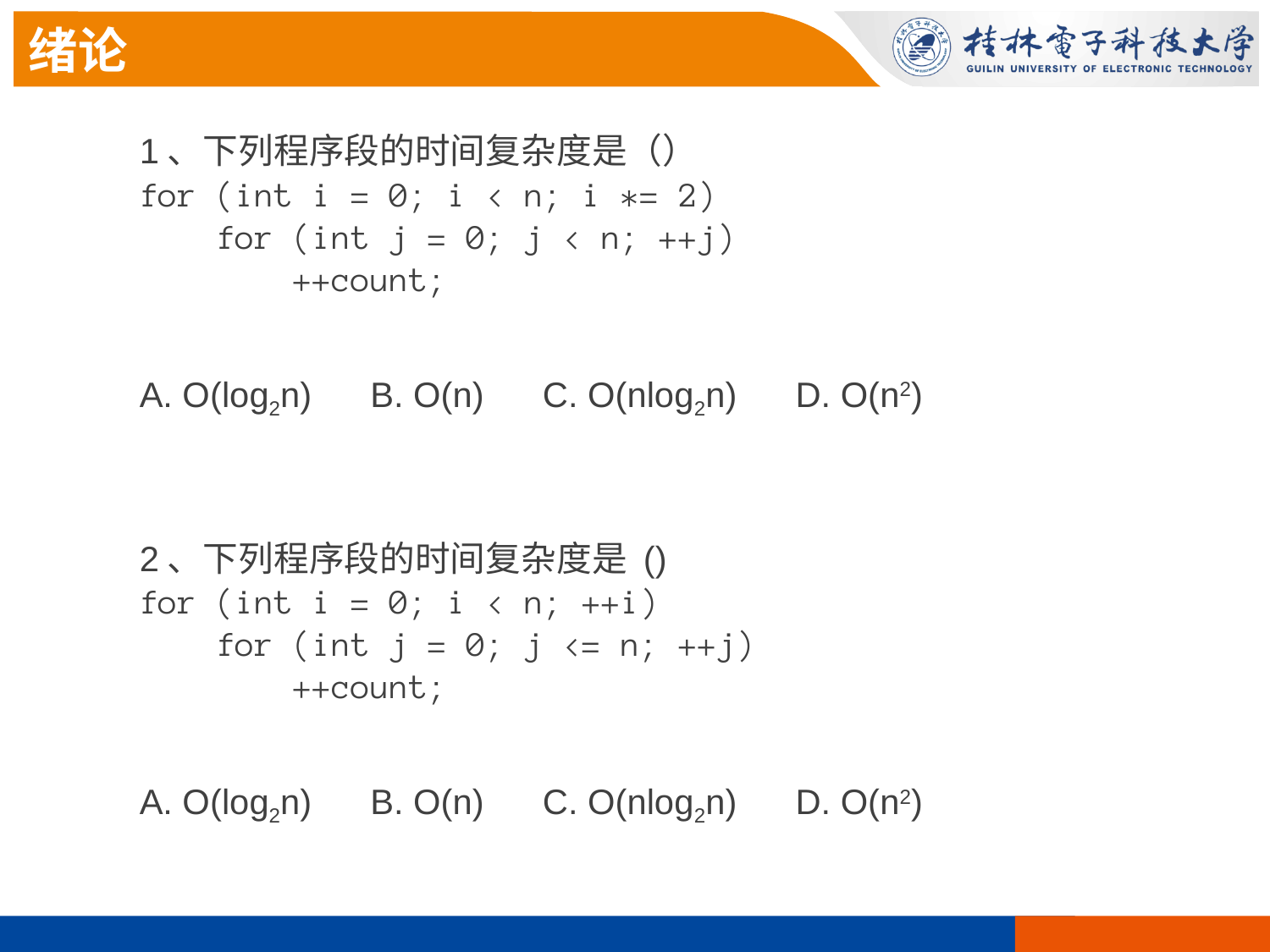

绪论
1、下列程序段的时间复杂度是（）
for (int i = 0; i < n; i *= 2)
    for (int j = 0; j < n; ++j)
        ++count;

A. O(log2n)      B. O(n)      C. O(nlog2n)      D. O(n2)

2、下列程序段的时间复杂度是 ()
for (int i = 0; i < n; ++i)
    for (int j = 0; j <= n; ++j)
        ++count;

A. O(log2n)      B. O(n)      C. O(nlog2n)      D. O(n2)